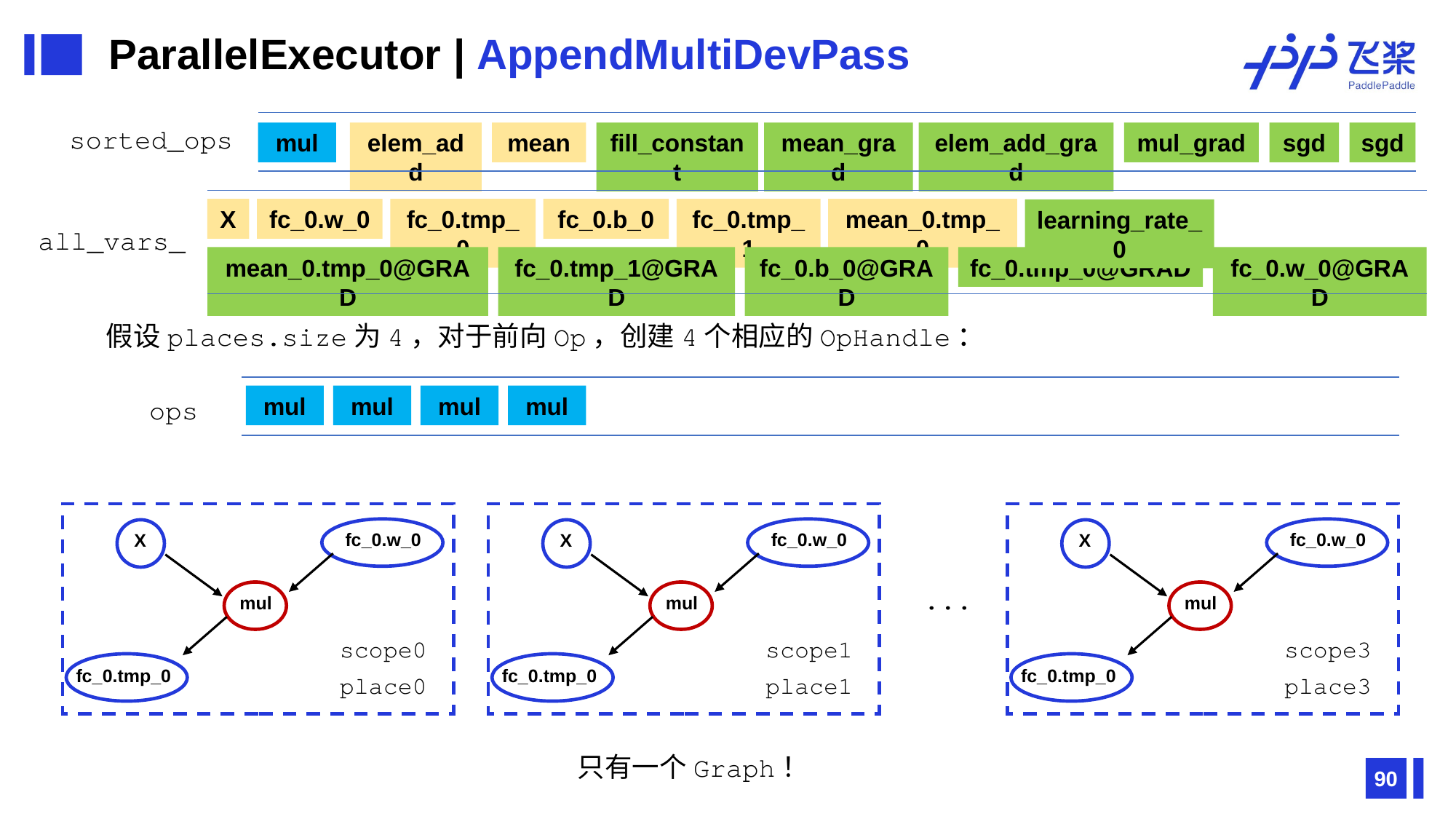

ParallelExecutor | AppendMultiDevPass
mul
elem_add
mean
fill_constant
mean_grad
elem_add_grad
mul_grad
sgd
sgd
sorted_ops
X
fc_0.w_0
fc_0.tmp_0
fc_0.b_0
fc_0.tmp_1
mean_0.tmp_0
learning_rate_0
mean_0.tmp_0@GRAD
fc_0.tmp_1@GRAD
fc_0.b_0@GRAD
fc_0.tmp_0@GRAD
fc_0.w_0@GRAD
all_vars_
假设places.size为4，对于前向Op，创建4个相应的OpHandle：
ops
mul
mul
mul
mul

fc_0.w_0

fc_0.w_0

fc_0.w_0

X

X

X
...

mul

mul

mul
scope0
place0
scope1
place1
scope3
place3

fc_0.tmp_0

fc_0.tmp_0

fc_0.tmp_0
只有一个Graph！
90